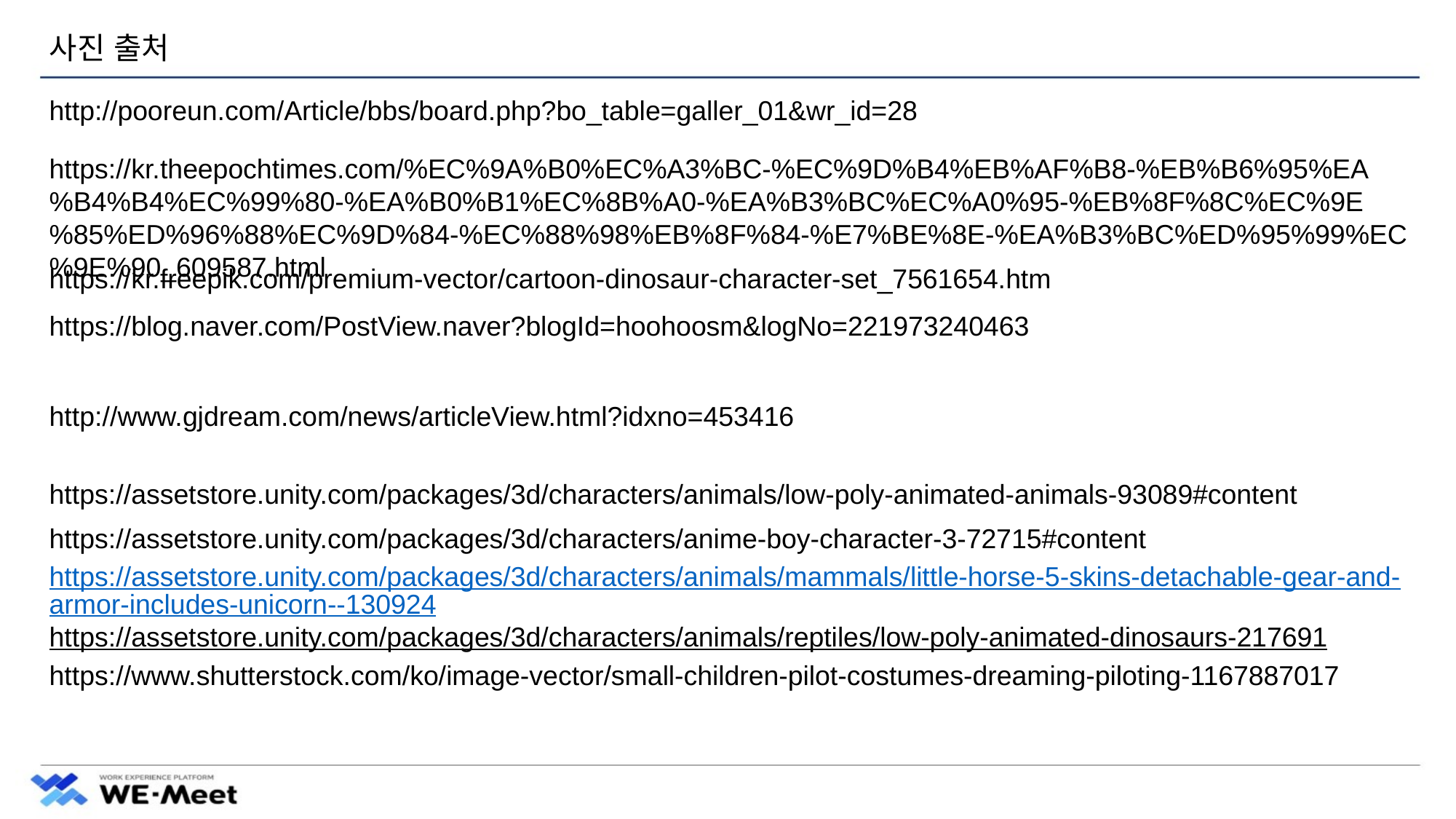

# 사진 출처
http://pooreun.com/Article/bbs/board.php?bo_table=galler_01&wr_id=28
https://kr.theepochtimes.com/%EC%9A%B0%EC%A3%BC-%EC%9D%B4%EB%AF%B8-%EB%B6%95%EA%B4%B4%EC%99%80-%EA%B0%B1%EC%8B%A0-%EA%B3%BC%EC%A0%95-%EB%8F%8C%EC%9E%85%ED%96%88%EC%9D%84-%EC%88%98%EB%8F%84-%E7%BE%8E-%EA%B3%BC%ED%95%99%EC%9E%90_609587.html
https://kr.freepik.com/premium-vector/cartoon-dinosaur-character-set_7561654.htm
https://blog.naver.com/PostView.naver?blogId=hoohoosm&logNo=221973240463
http://www.gjdream.com/news/articleView.html?idxno=453416
https://assetstore.unity.com/packages/3d/characters/animals/low-poly-animated-animals-93089#content
https://assetstore.unity.com/packages/3d/characters/anime-boy-character-3-72715#content
https://assetstore.unity.com/packages/3d/characters/animals/mammals/little-horse-5-skins-detachable-gear-and-armor-includes-unicorn--130924
https://assetstore.unity.com/packages/3d/characters/animals/reptiles/low-poly-animated-dinosaurs-217691
https://www.shutterstock.com/ko/image-vector/small-children-pilot-costumes-dreaming-piloting-1167887017